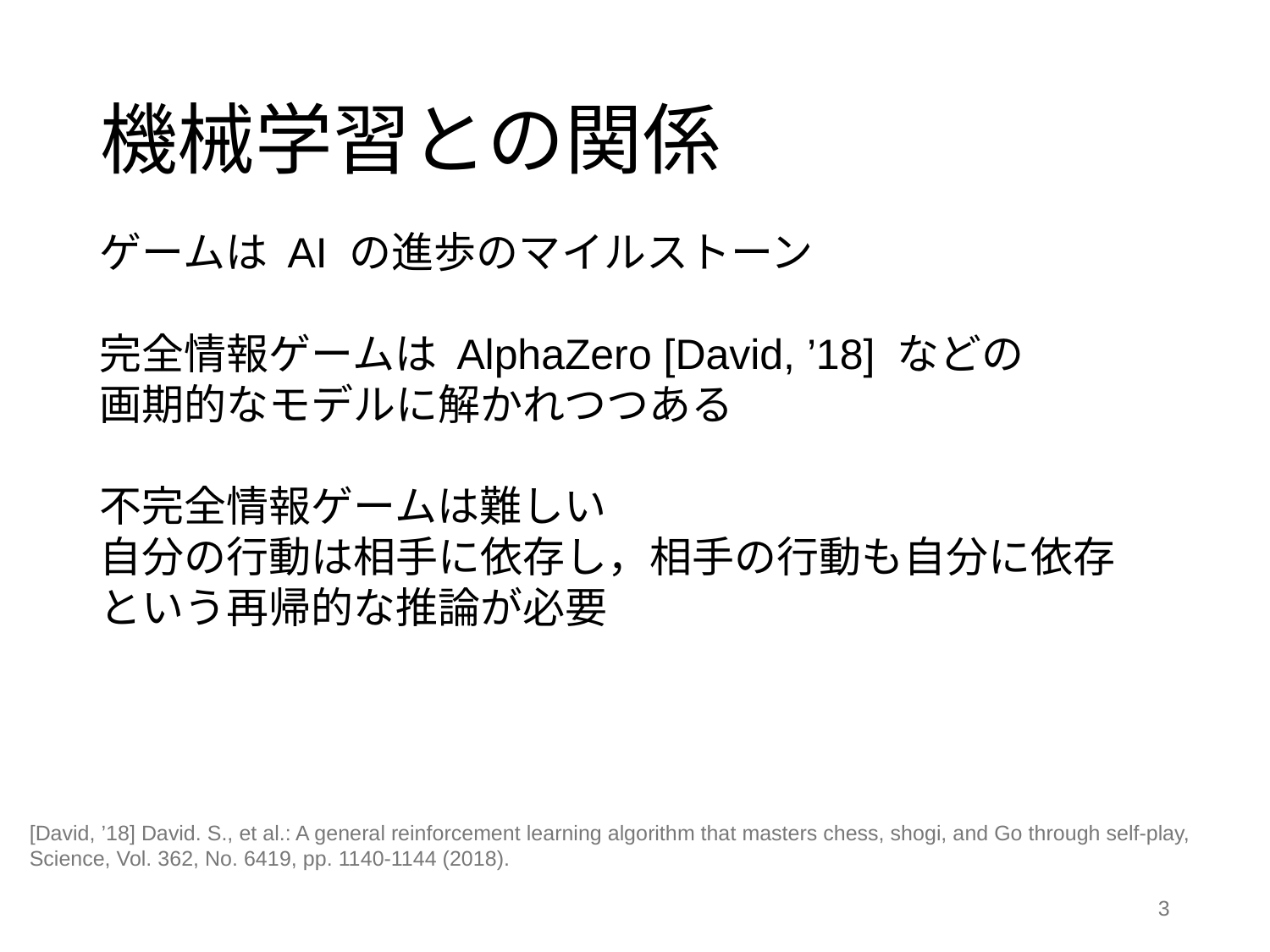

# 機械学習との関係
ゲームは AI の進歩のマイルストーン

完全情報ゲームは AlphaZero [David, ’18] などの　　画期的なモデルに解かれつつある

不完全情報ゲームは難しい
自分の行動は相手に依存し，相手の行動も自分に依存
という再帰的な推論が必要
[David, ’18] David. S., et al.: A general reinforcement learning algorithm that masters chess, shogi, and Go through self-play, Science, Vol. 362, No. 6419, pp. 1140-1144 (2018).
3